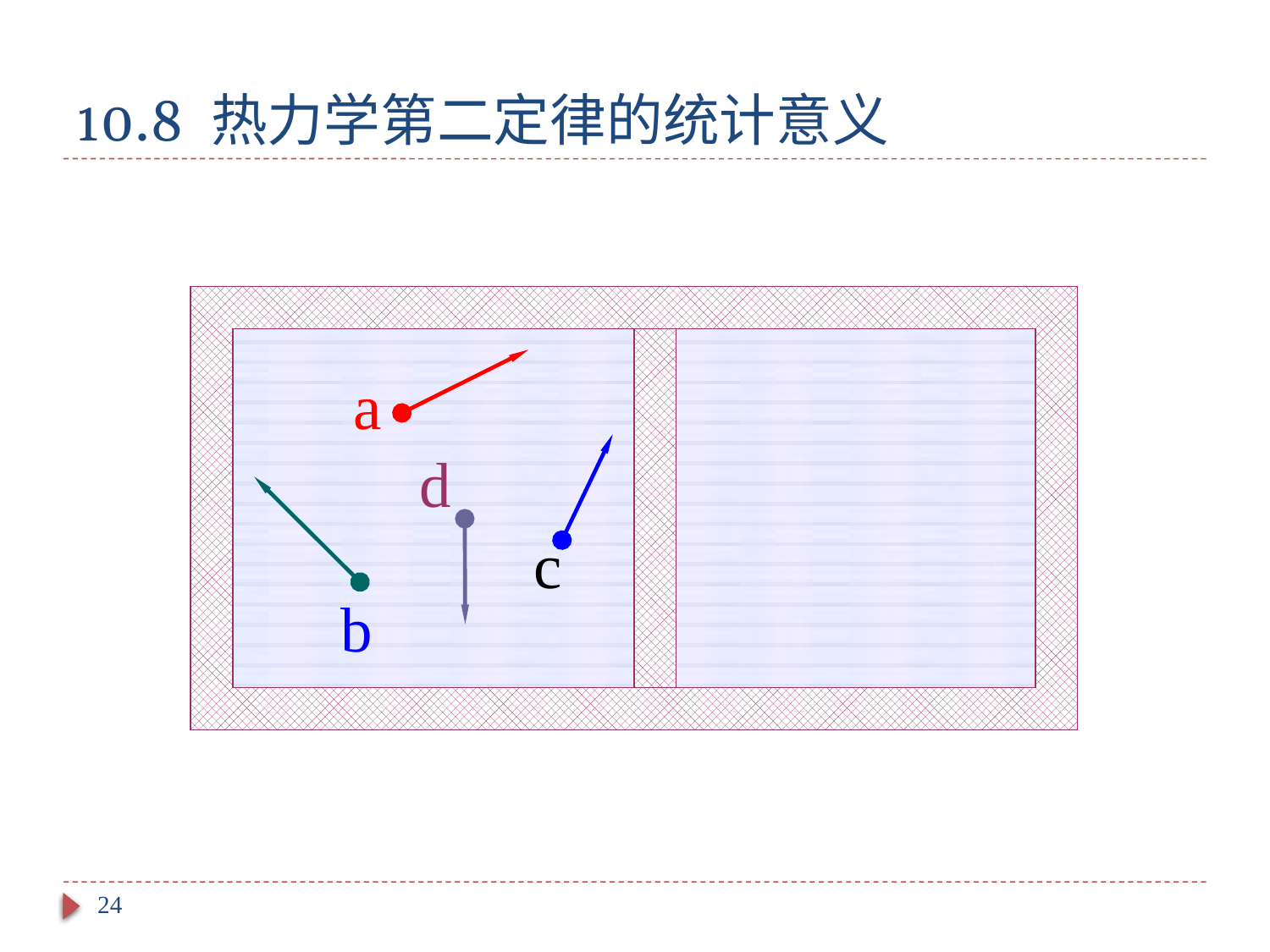

# 10.8 热力学第二定律的统计意义

a

d

c
  b
24